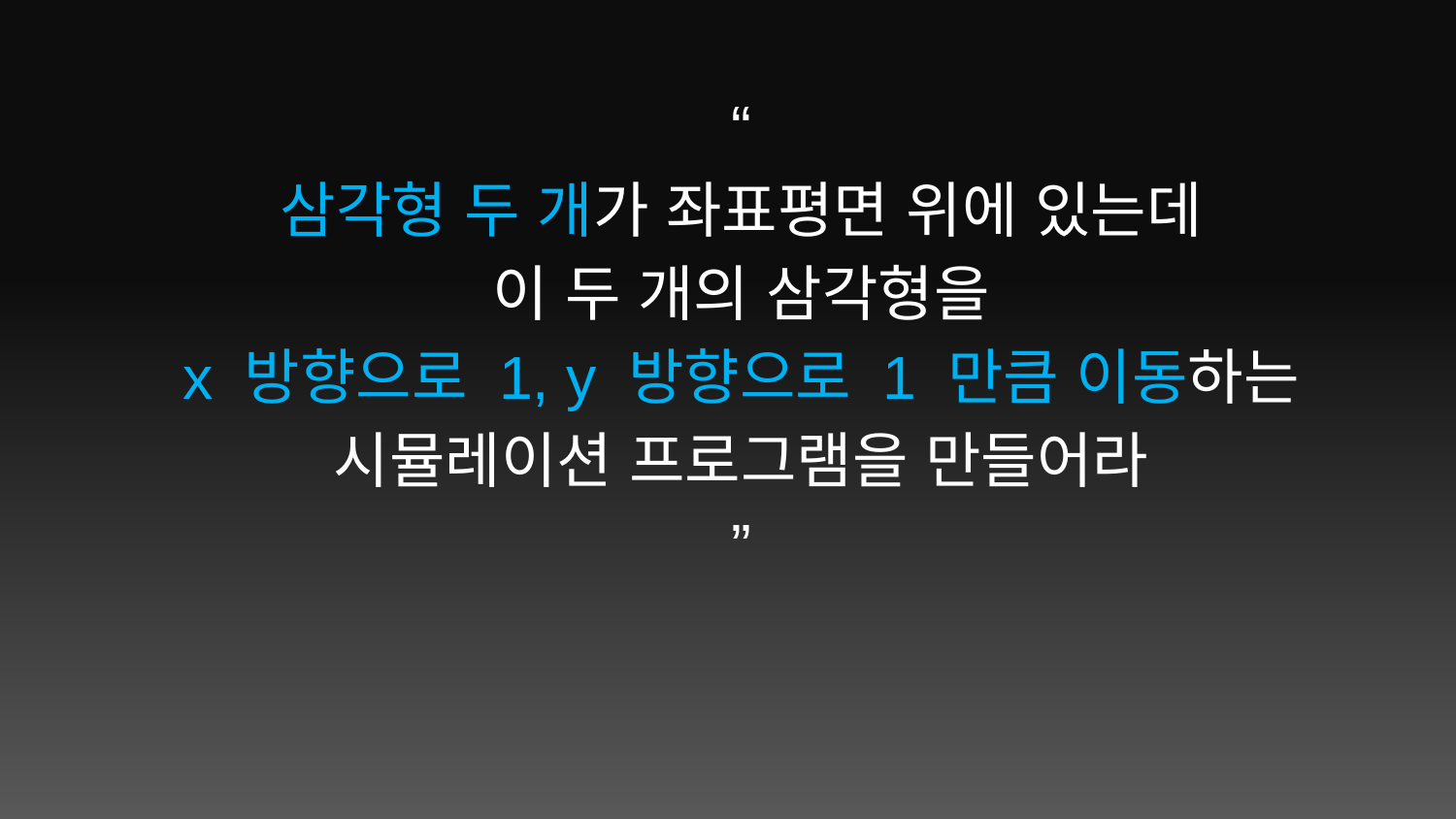

“
삼각형 두 개가 좌표평면 위에 있는데
이 두 개의 삼각형을
x 방향으로 1, y 방향으로 1 만큼 이동하는 시뮬레이션 프로그램을 만들어라
”